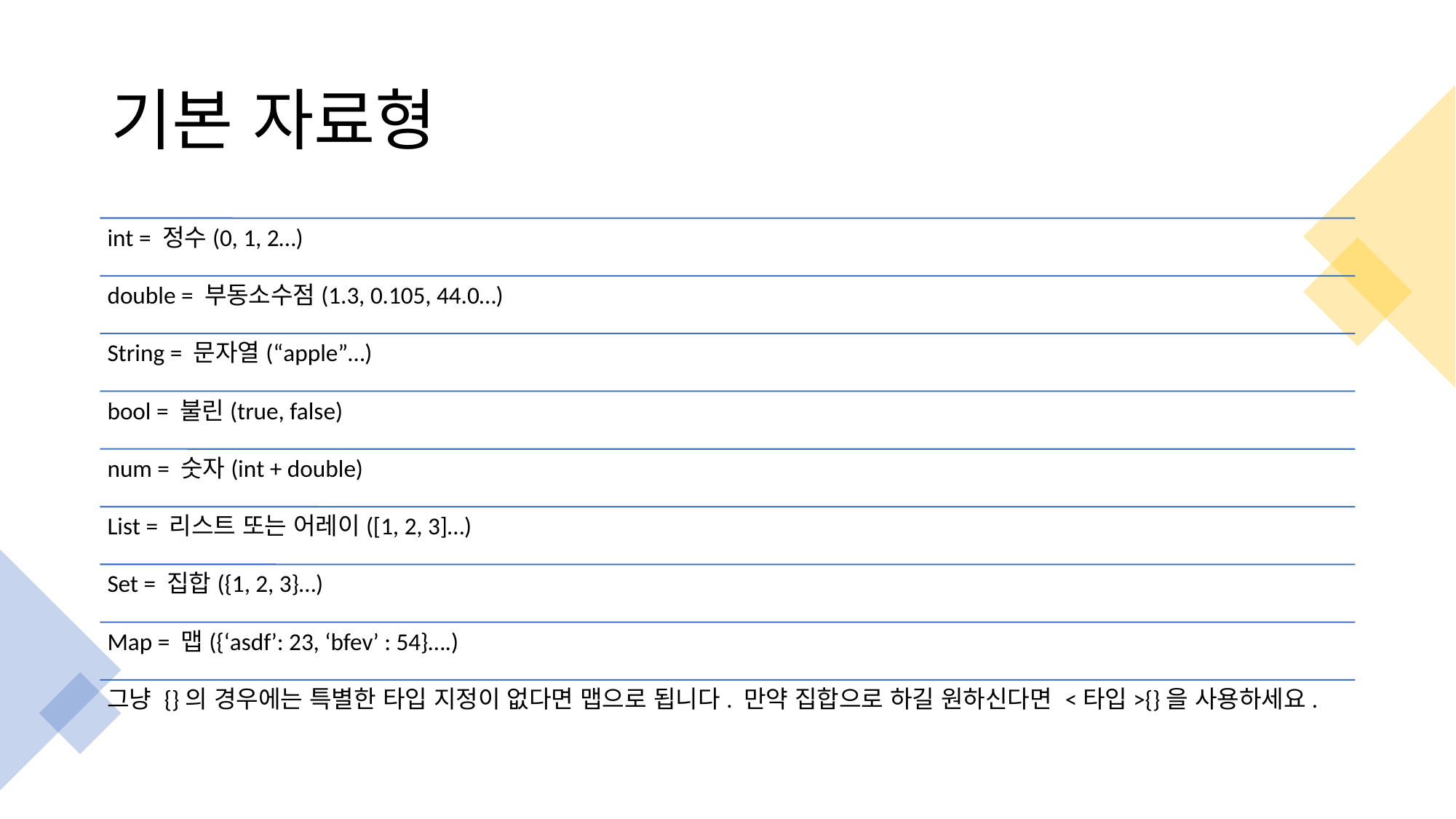

# 기본 자료형

int = 정수(0, 1, 2…)
double = 부동소수점(1.3, 0.105, 44.0…)
String = 문자열(“apple”…)
bool = 불린(true, false)
num = 숫자(int + double)
List = 리스트 또는 어레이([1, 2, 3]…)
Set = 집합({1, 2, 3}…)
Map = 맵({‘asdf’: 23, ‘bfev’ : 54}….)
그냥 {}의 경우에는 특별한 타입 지정이 없다면 맵으로 됩니다. 만약 집합으로 하길 원하신다면 <타입>{}을 사용하세요.